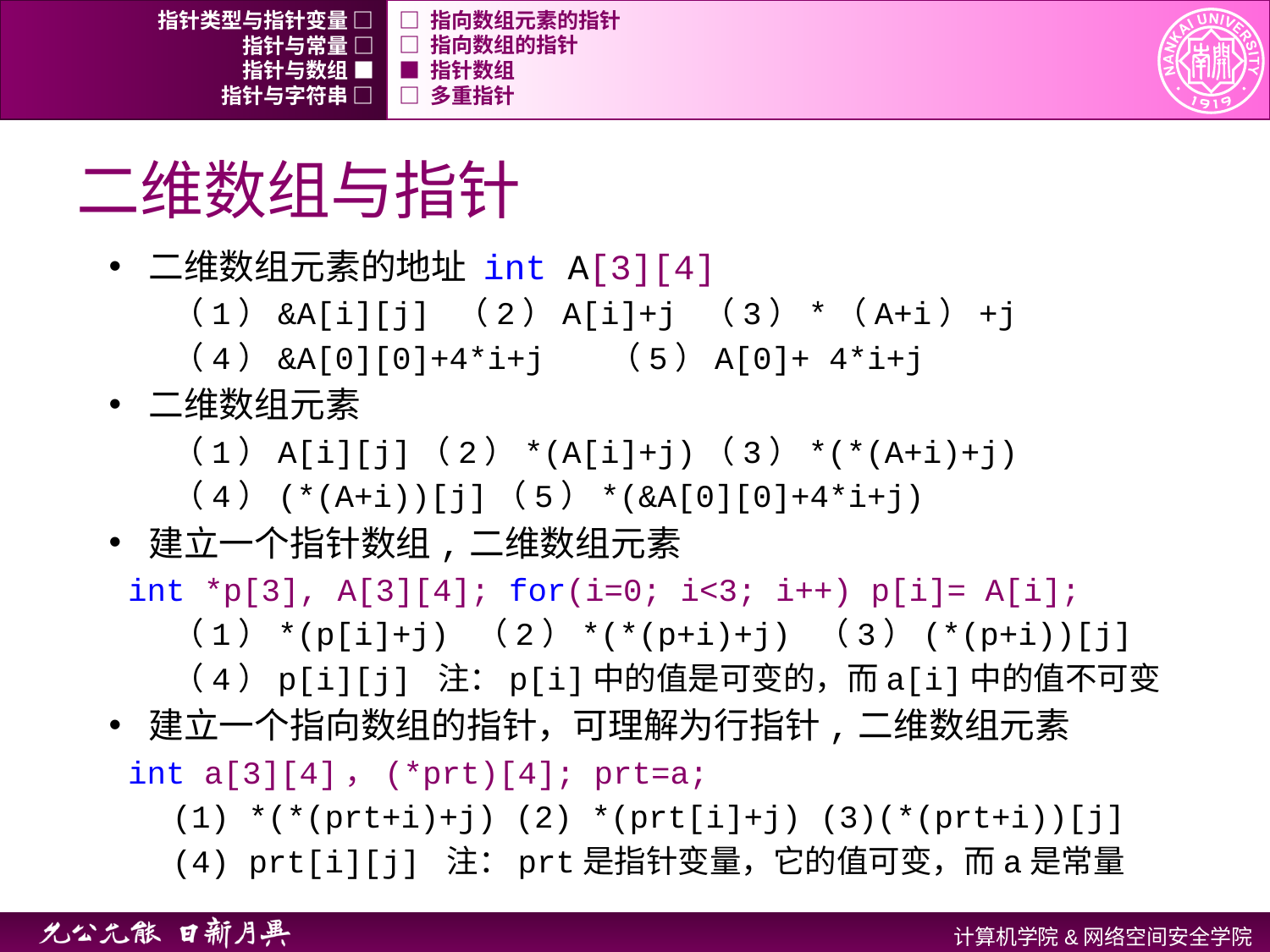

指针类型与指针变量 □
□ 指向数组元素的指针
指针与常量 □
□ 指向数组的指针
指针与数组 ■
■ 指针数组
指针与字符串 □
□ 多重指针
# 二维数组与指针
二维数组元素的地址 int A[3][4]
（1）&A[i][j] （2）A[i]+j （3）*（A+i）+j
（4）&A[0][0]+4*i+j   （5）A[0]+ 4*i+j
二维数组元素
（1）A[i][j]（2）*(A[i]+j)（3）*(*(A+i)+j)
（4）(*(A+i))[j]（5）*(&A[0][0]+4*i+j)
建立一个指针数组,二维数组元素
 int *p[3], A[3][4]; for(i=0; i<3; i++) p[i]= A[i];
（1）*(p[i]+j) （2）*(*(p+i)+j) （3）(*(p+i))[j]
（4）p[i][j] 注：p[i]中的值是可变的，而a[i]中的值不可变
建立一个指向数组的指针，可理解为行指针,二维数组元素
 int a[3][4]，(*prt)[4]; prt=a;
(1) *(*(prt+i)+j) (2) *(prt[i]+j) (3)(*(prt+i))[j]
(4) prt[i][j] 注：prt是指针变量，它的值可变，而a是常量
79